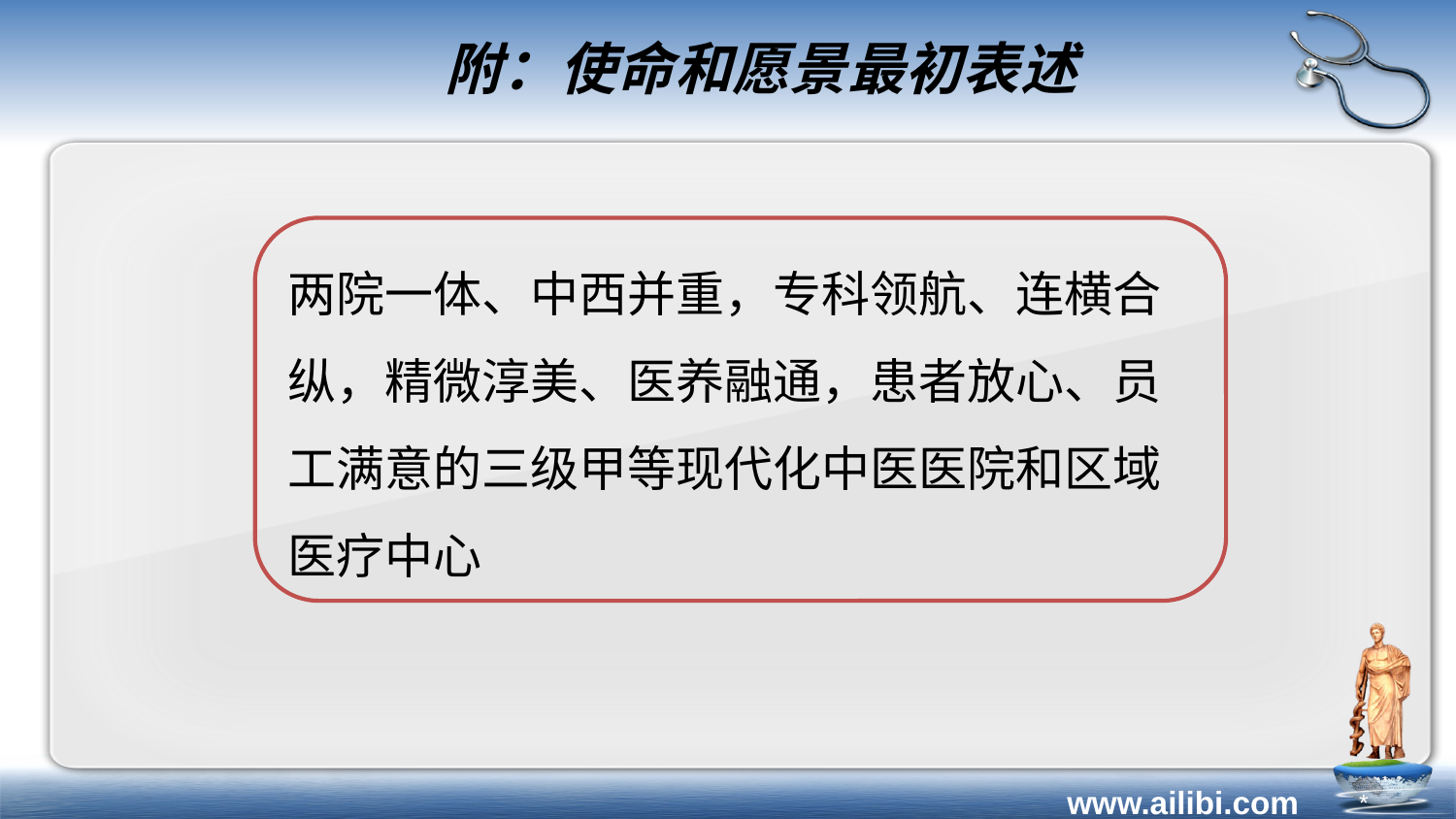

# 附：使命和愿景最初表述
两院一体、中西并重，专科领航、连横合纵，精微淳美、医养融通，患者放心、员工满意的三级甲等现代化中医医院和区域医疗中心
*